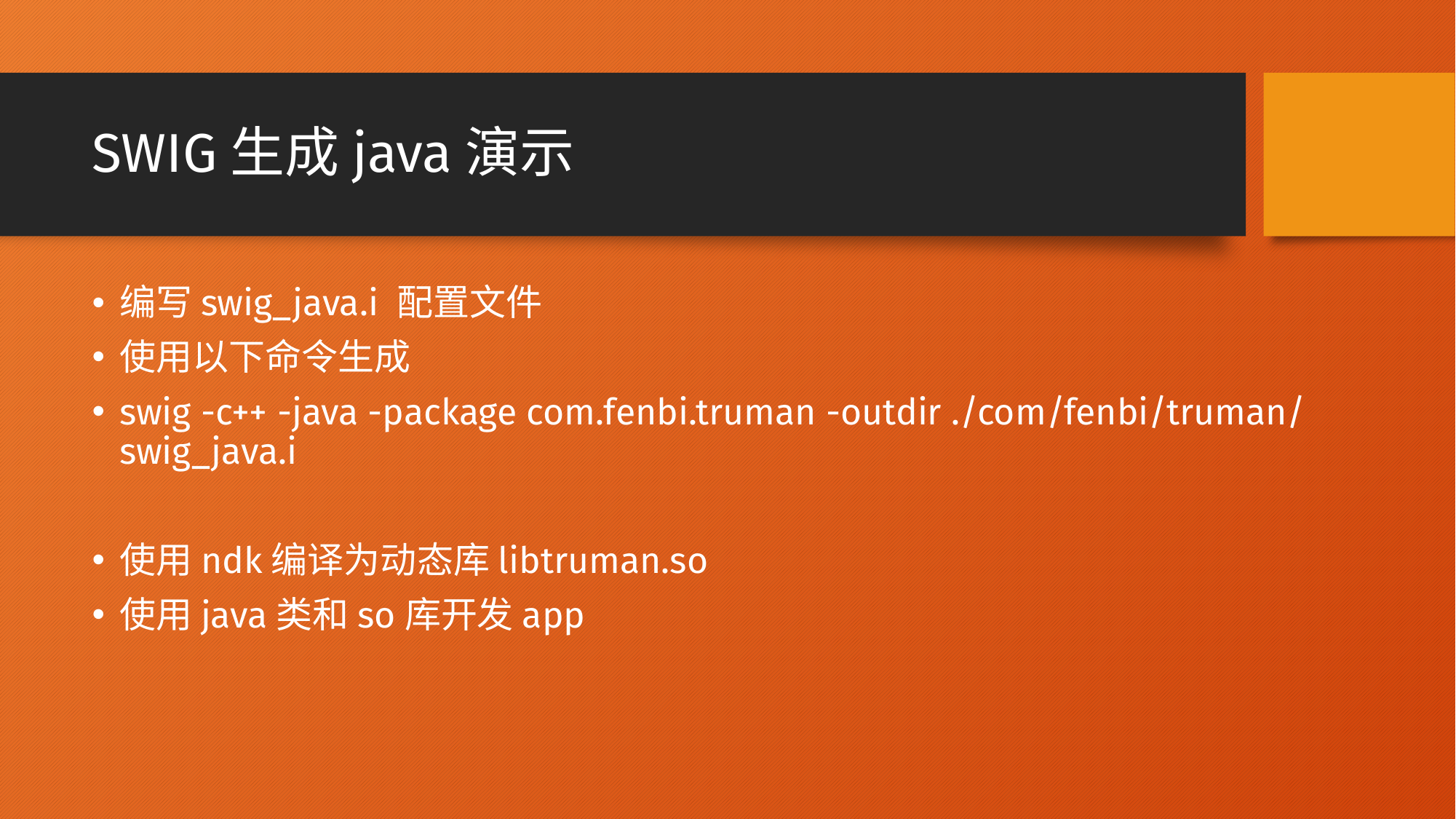

# SWIG生成java演示
编写swig_java.i 配置文件
使用以下命令生成
swig -c++ -java -package com.fenbi.truman -outdir ./com/fenbi/truman/ swig_java.i

使用ndk编译为动态库libtruman.so
使用java类和so库开发app